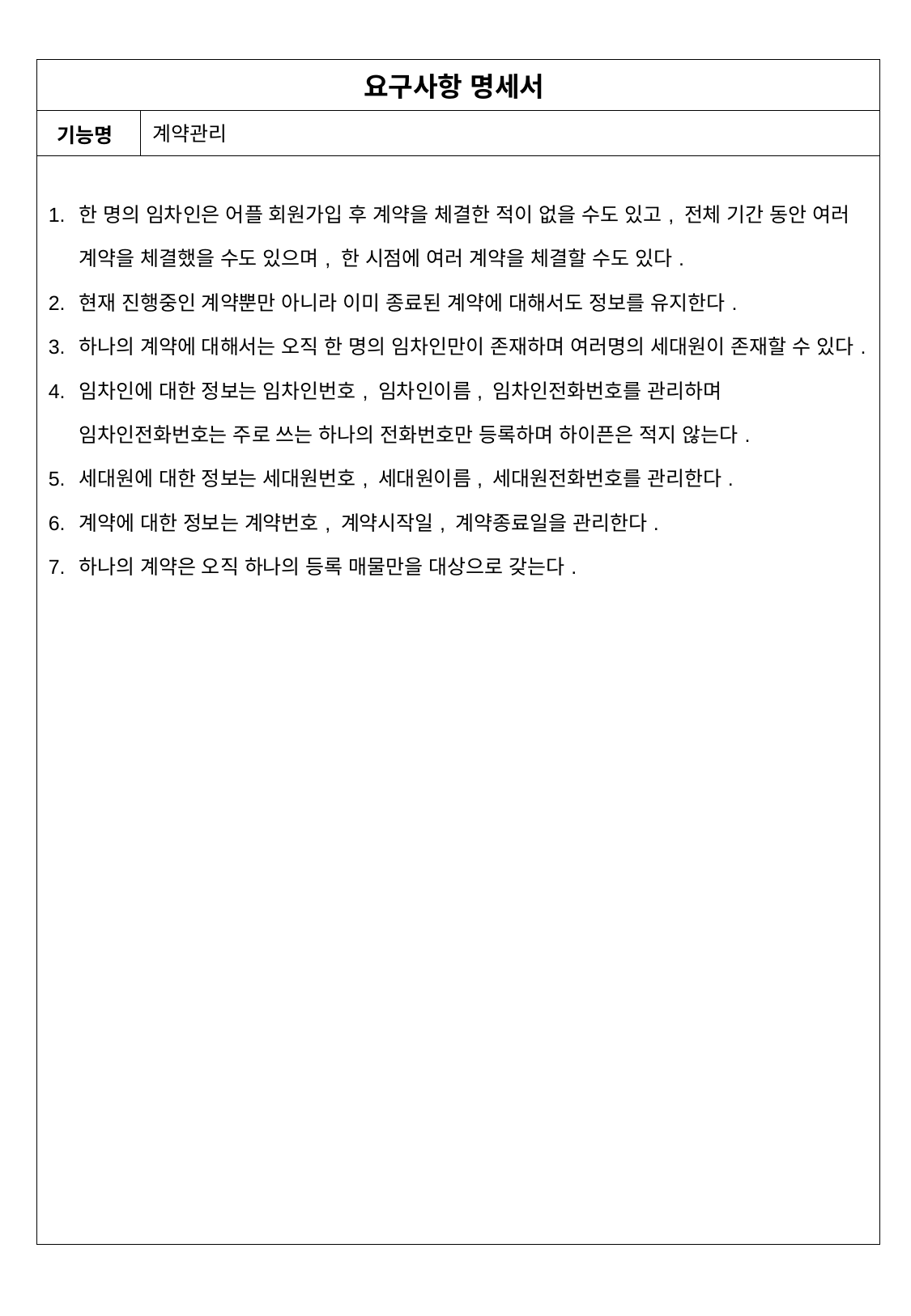

| 요구사항 명세서 |  |
| --- | --- |
| 기능명 | 계약관리 |
| 한 명의 임차인은 어플 회원가입 후 계약을 체결한 적이 없을 수도 있고, 전체 기간 동안 여러 계약을 체결했을 수도 있으며, 한 시점에 여러 계약을 체결할 수도 있다. 현재 진행중인 계약뿐만 아니라 이미 종료된 계약에 대해서도 정보를 유지한다. 하나의 계약에 대해서는 오직 한 명의 임차인만이 존재하며 여러명의 세대원이 존재할 수 있다. 임차인에 대한 정보는 임차인번호, 임차인이름, 임차인전화번호를 관리하며 임차인전화번호는 주로 쓰는 하나의 전화번호만 등록하며 하이픈은 적지 않는다. 세대원에 대한 정보는 세대원번호, 세대원이름, 세대원전화번호를 관리한다. 계약에 대한 정보는 계약번호, 계약시작일, 계약종료일을 관리한다. 하나의 계약은 오직 하나의 등록 매물만을 대상으로 갖는다. |  |